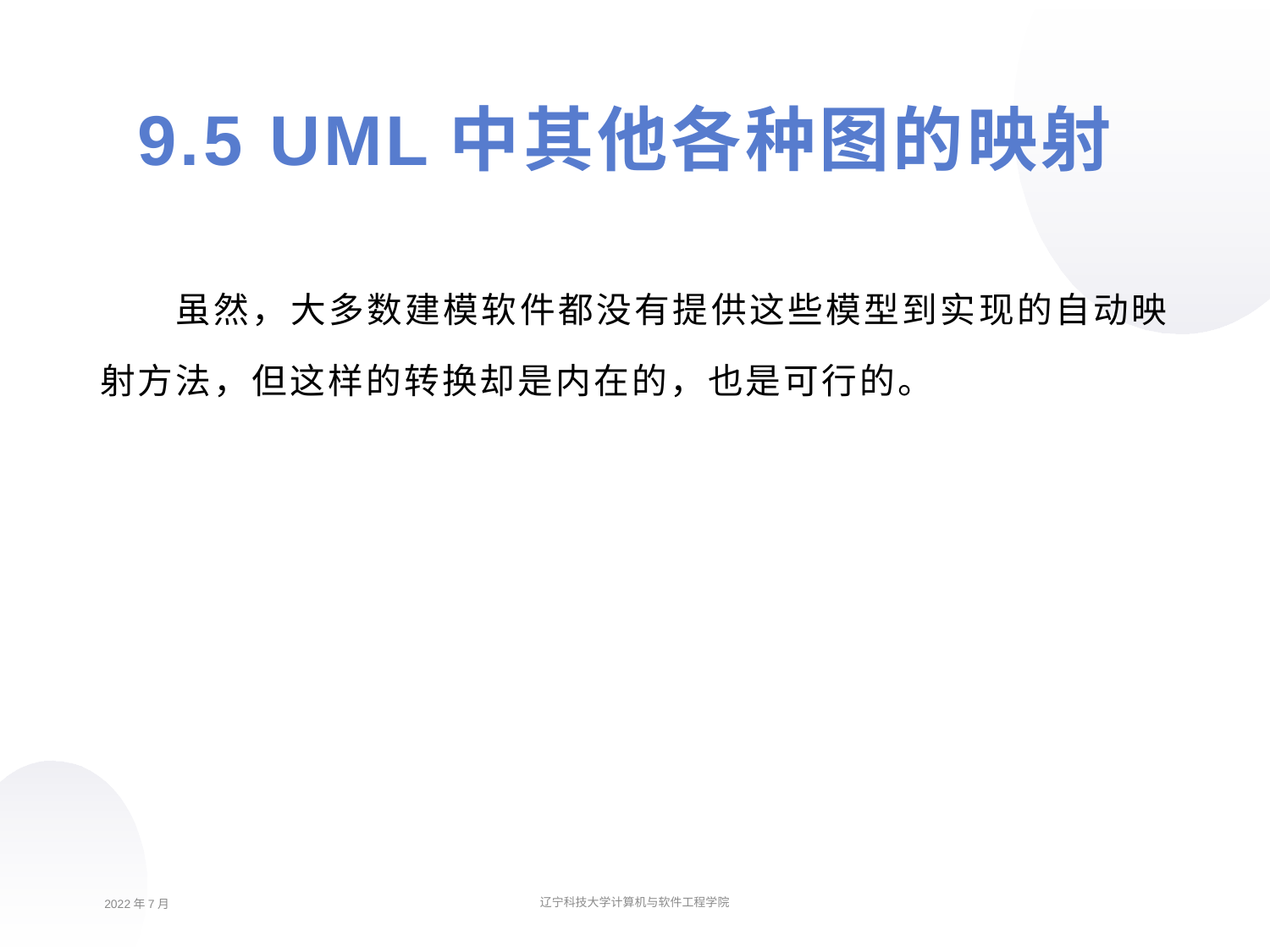

9.5 UML中其他各种图的映射
虽然，大多数建模软件都没有提供这些模型到实现的自动映射方法，但这样的转换却是内在的，也是可行的。

2022年7月
辽宁科技大学计算机与软件工程学院
77